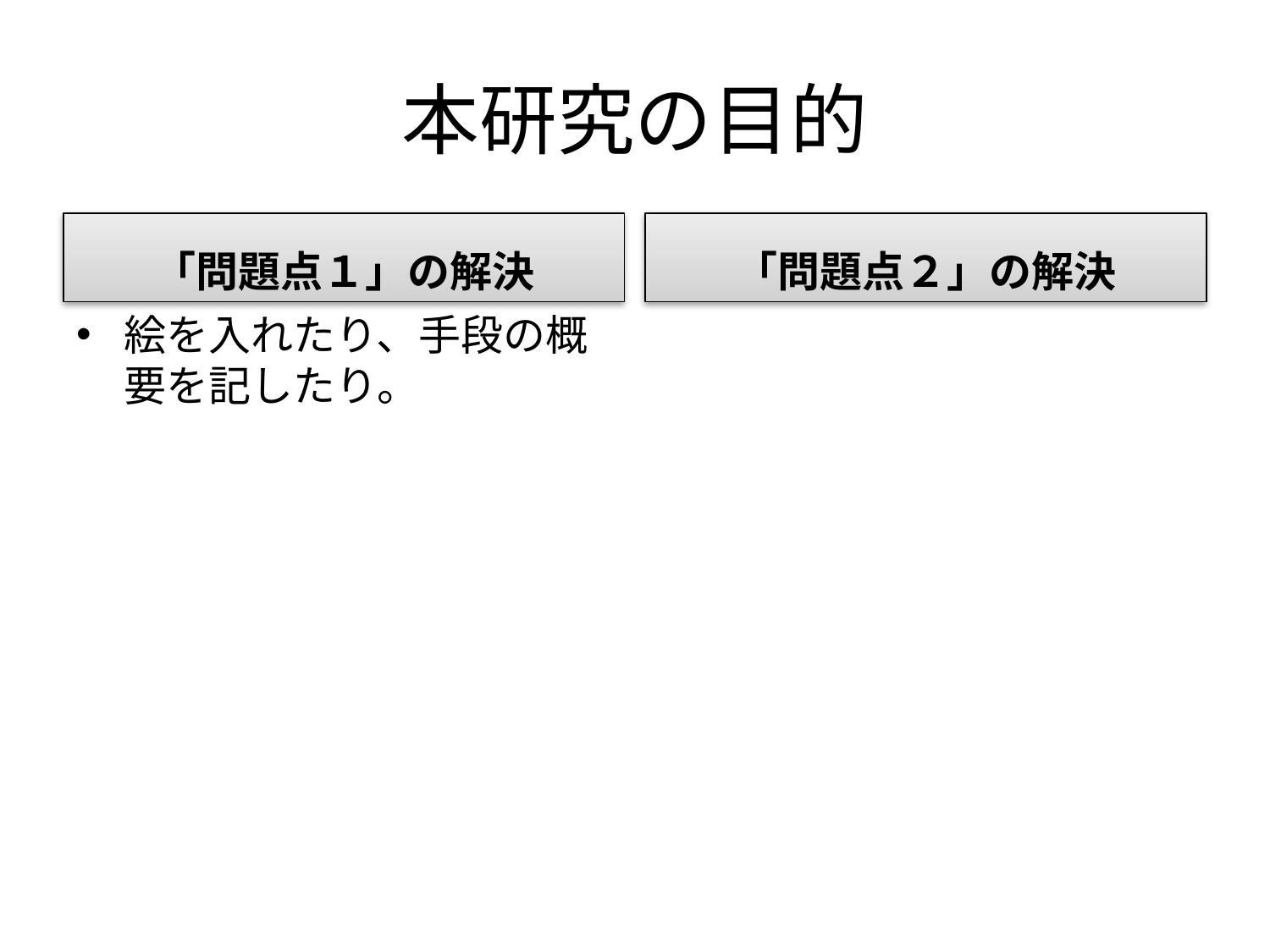

# 本研究の目的
「問題点１」の解決
「問題点２」の解決
絵を入れたり、手段の概要を記したり。